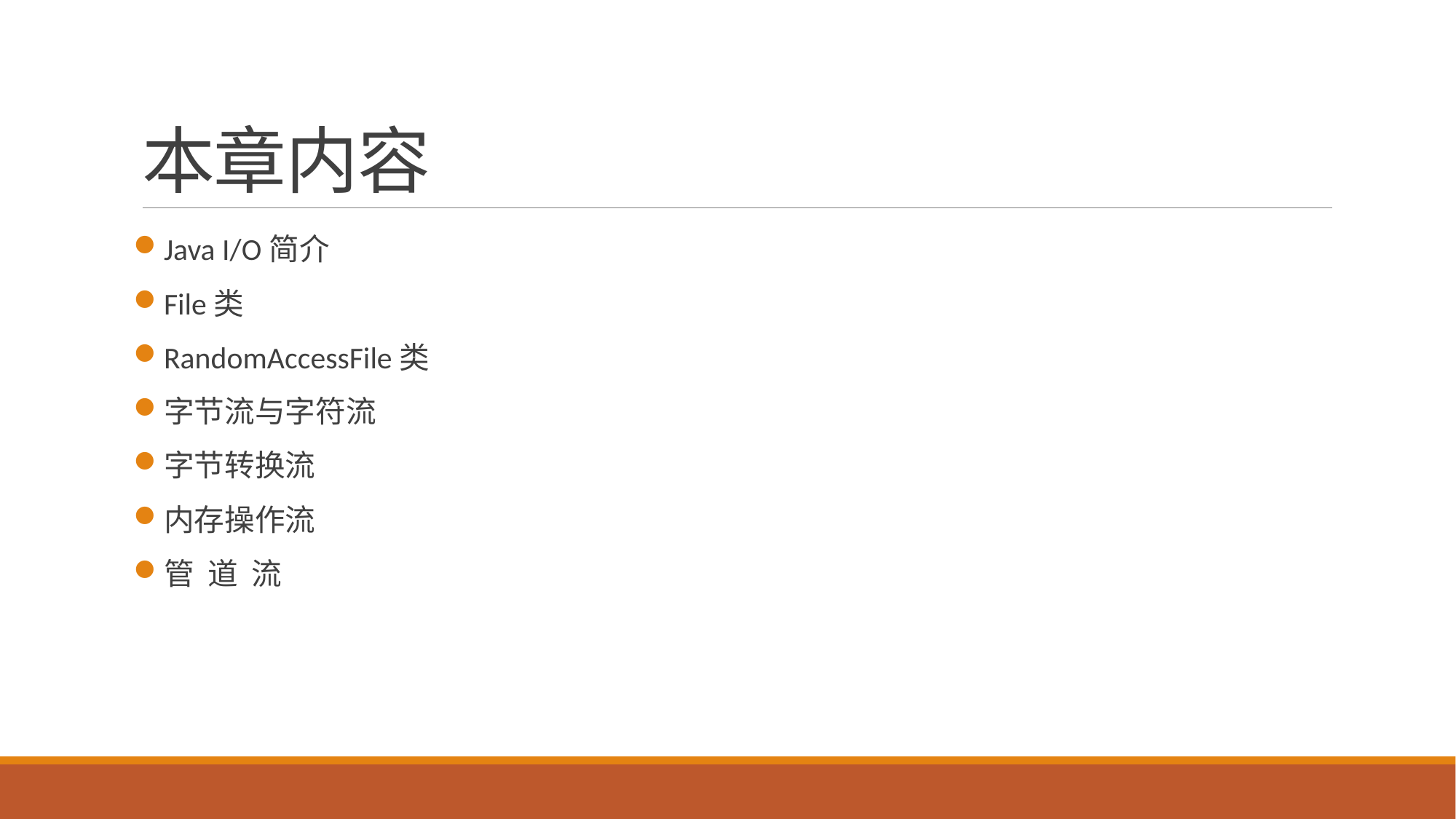

# 本章内容
Java I/O简介
File类
RandomAccessFile类
字节流与字符流
字节转换流
内存操作流
管  道  流